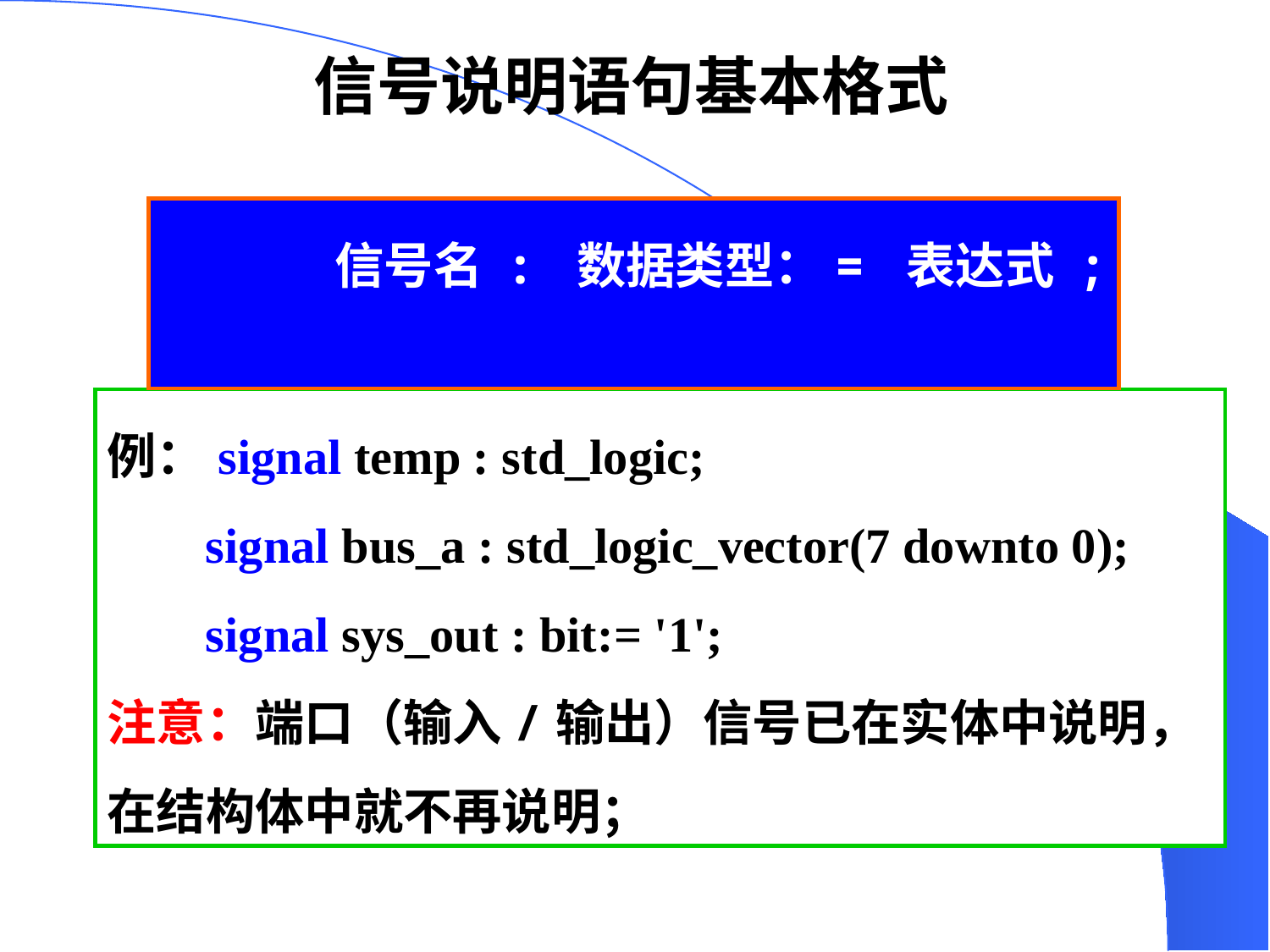

信号说明语句基本格式
Signal 信号名 : 数据类型：= 表达式 ;
例：signal temp : std_logic;
        signal bus_a : std_logic_vector(7 downto 0);
        signal sys_out : bit:= '1';
注意：端口（输入/输出）信号已在实体中说明，在结构体中就不再说明；